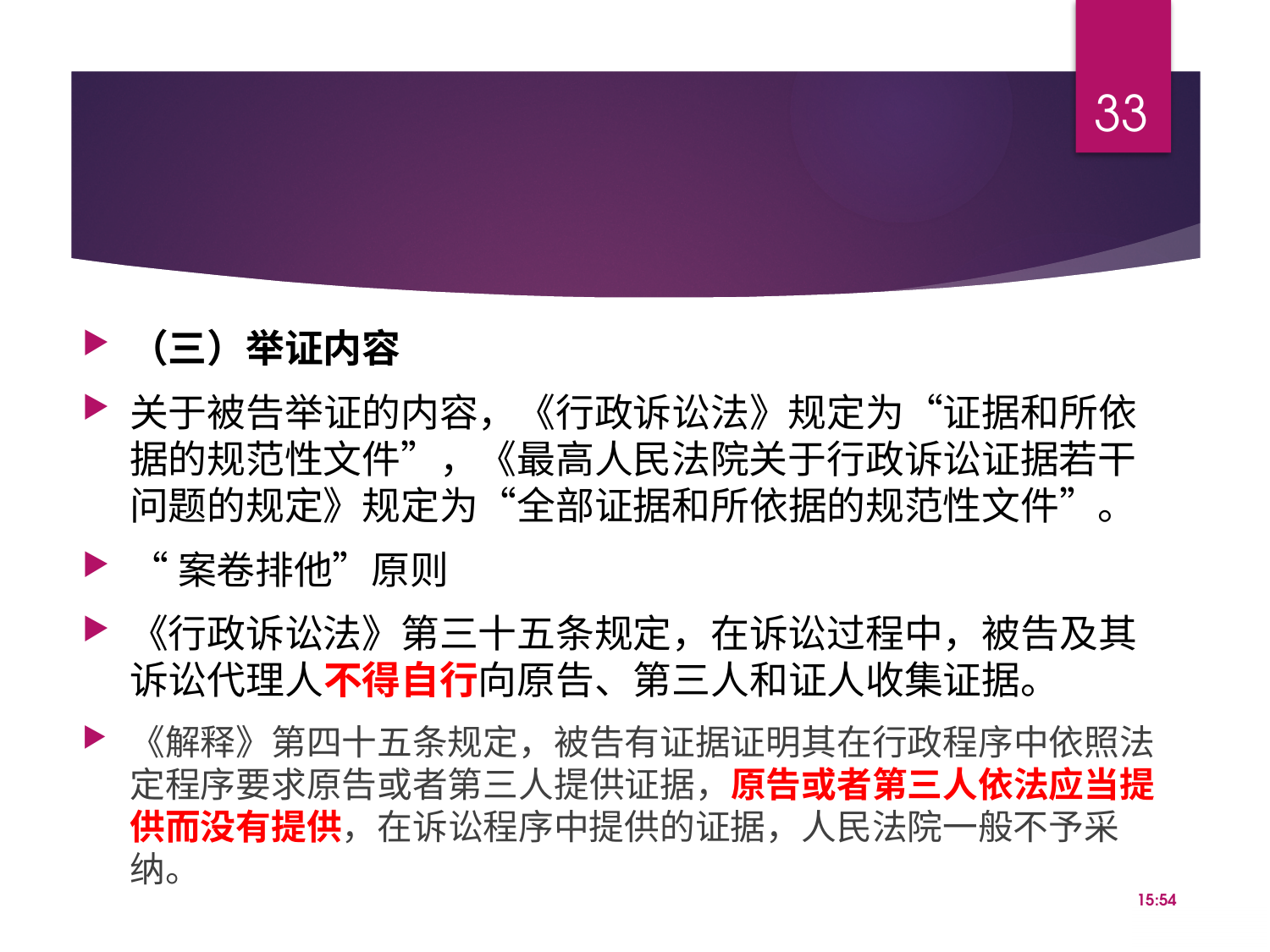

33
#
（三）举证内容
关于被告举证的内容，《行政诉讼法》规定为“证据和所依据的规范性文件”，《最高人民法院关于行政诉讼证据若干问题的规定》规定为“全部证据和所依据的规范性文件”。
“案卷排他”原则
《行政诉讼法》第三十五条规定，在诉讼过程中，被告及其诉讼代理人不得自行向原告、第三人和证人收集证据。
《解释》第四十五条规定，被告有证据证明其在行政程序中依照法定程序要求原告或者第三人提供证据，原告或者第三人依法应当提供而没有提供，在诉讼程序中提供的证据，人民法院一般不予采纳。

15:54